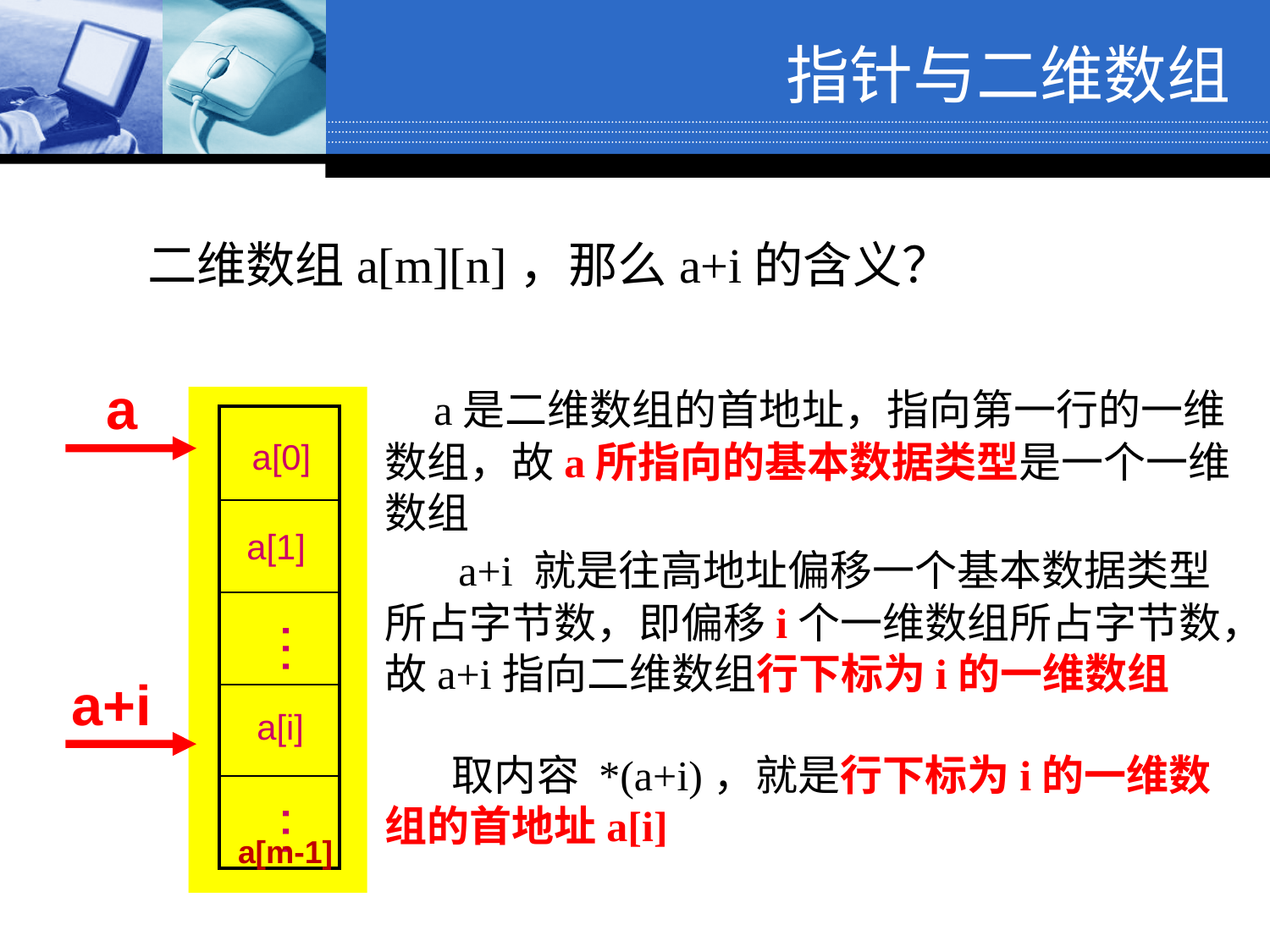

指针与二维数组

二维数组a[m][n]，那么a+i的含义？
a
    a是二维数组的首地址，指向第一行的一维数组，故a所指向的基本数据类型是一个一维数组
      a+i 就是往高地址偏移一个基本数据类型所占字节数，即偏移i个一维数组所占字节数，故a+i指向二维数组行下标为i的一维数组

      取内容 *(a+i)，就是行下标为i的一维数组的首地址a[i]

|  |
| --- |
|  |
|  |
|  |
|  |
a[0]

a[1]
…
a+i
a[i]

…
a[m-1]